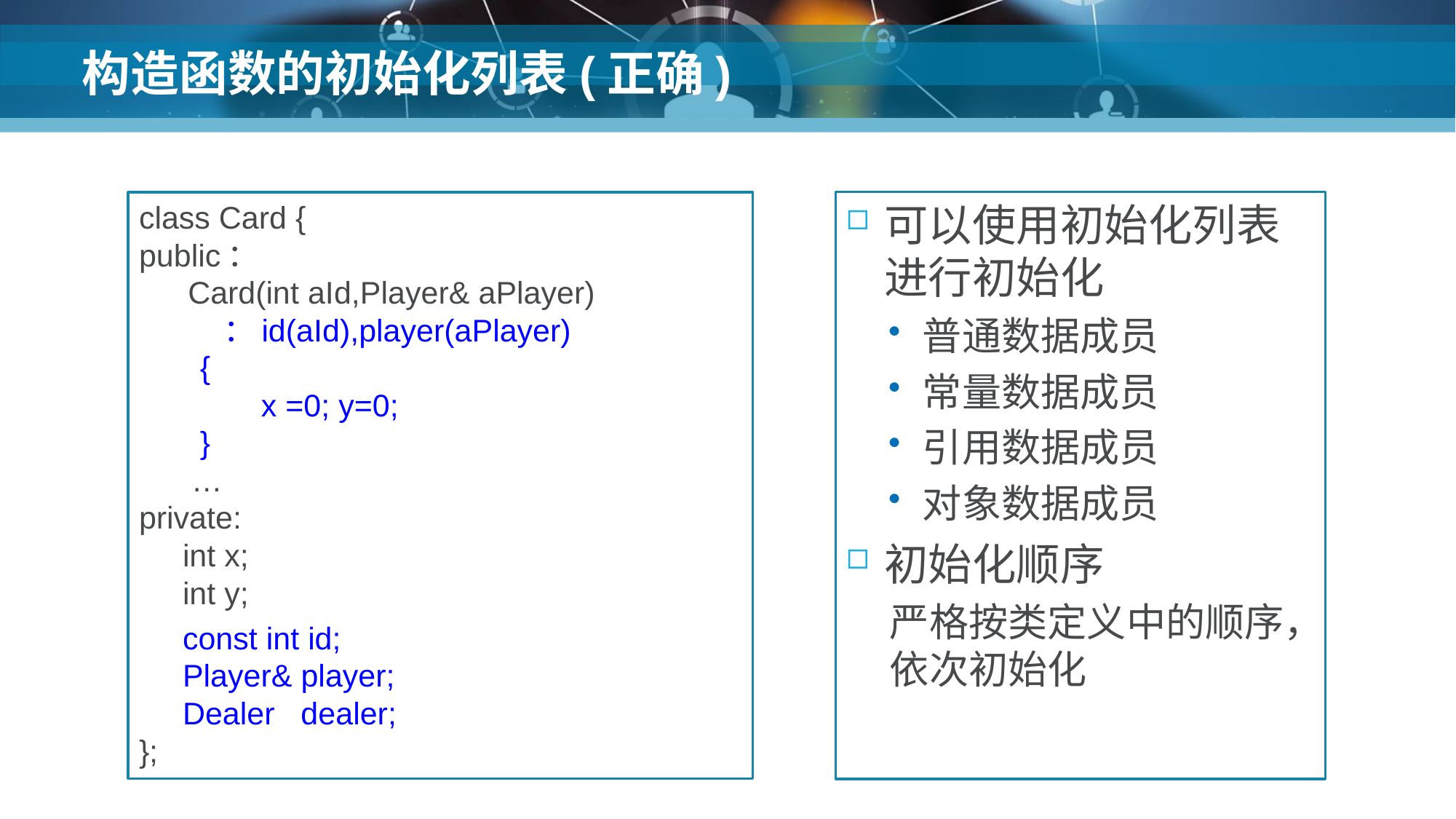

# 构造函数的初始化列表(正确)
可以使用初始化列表进行初始化
普通数据成员
常量数据成员
引用数据成员
对象数据成员
初始化顺序
严格按类定义中的顺序，依次初始化
class Card {
public：
      Card(int aId,Player& aPlayer)
         ：id(aId),player(aPlayer)
       {
              x =0; y=0;
       }
      …
private:
     int x;
     int y;
     const int id;
     Player& player;
     Dealer   dealer;
};